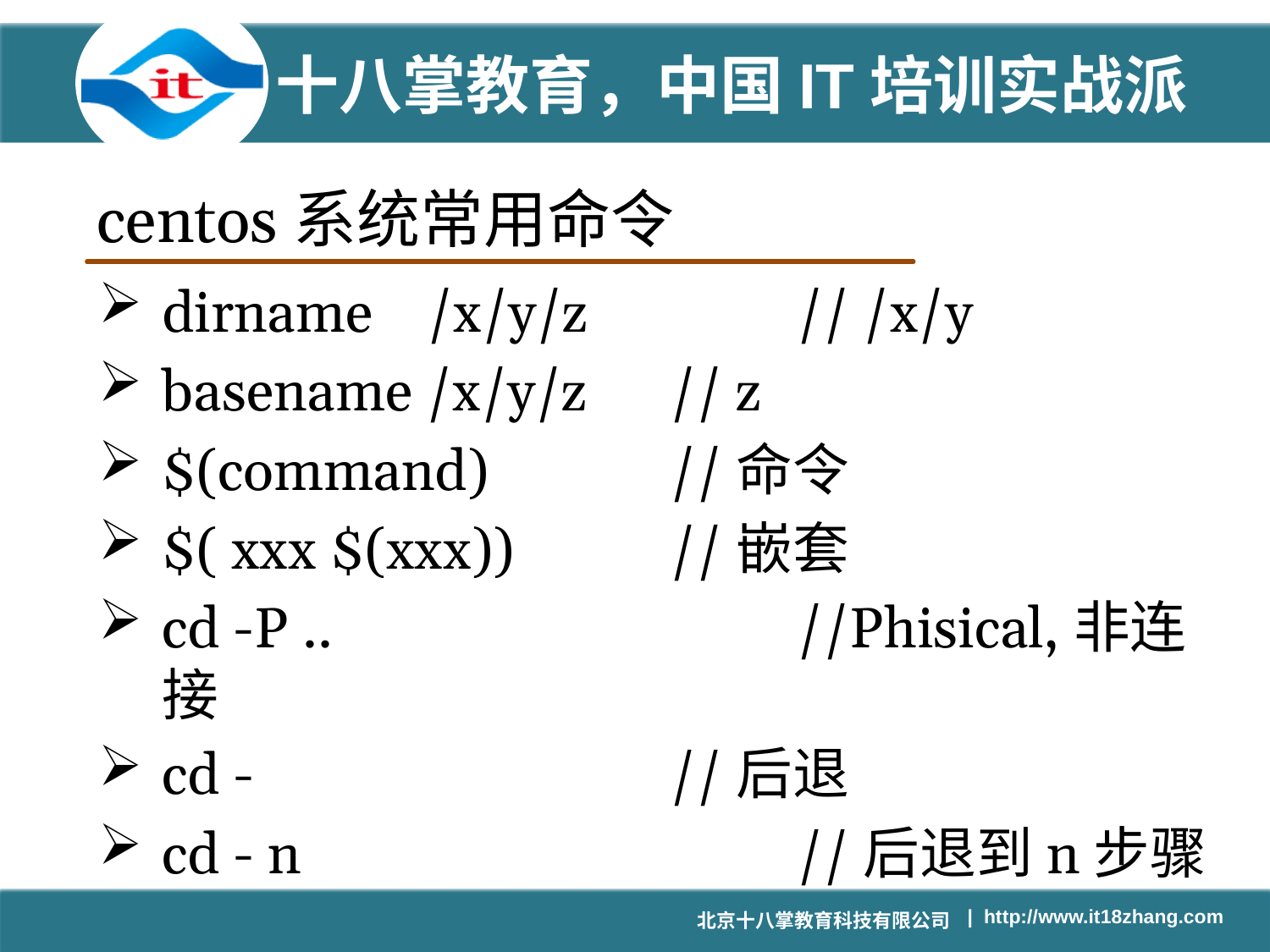

# centos系统常用命令
dirname    /x/y/z		// /x/y
basename /x/y/z  	// z
$(command)		//命令
$( xxx $(xxx))		//嵌套
cd -P ..				//Phisical,非连接
cd -				//后退
cd - n				//后退到n步骤